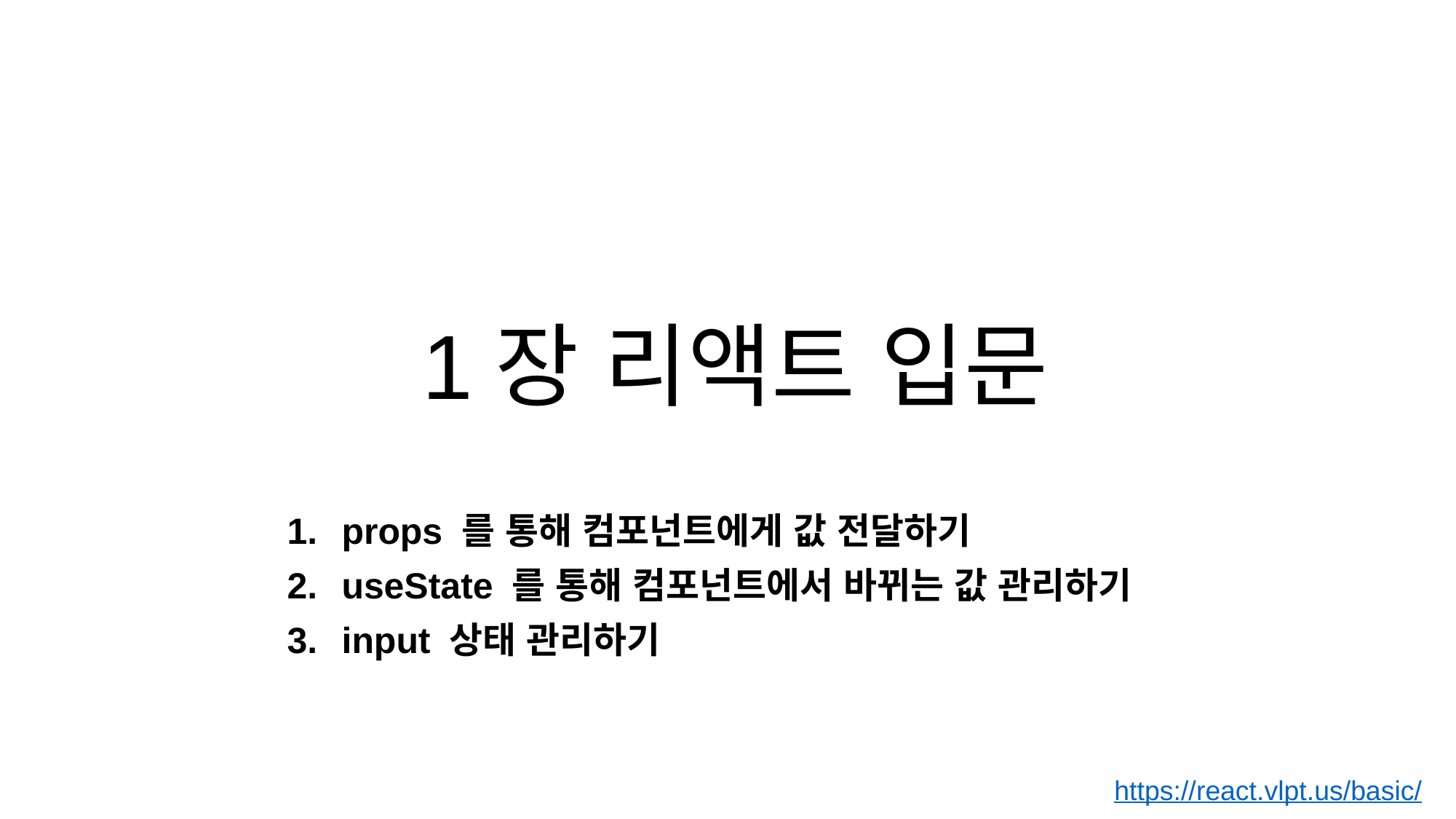

# 1장 리액트 입문
props 를 통해 컴포넌트에게 값 전달하기
useState 를 통해 컴포넌트에서 바뀌는 값 관리하기
input 상태 관리하기
https://react.vlpt.us/basic/